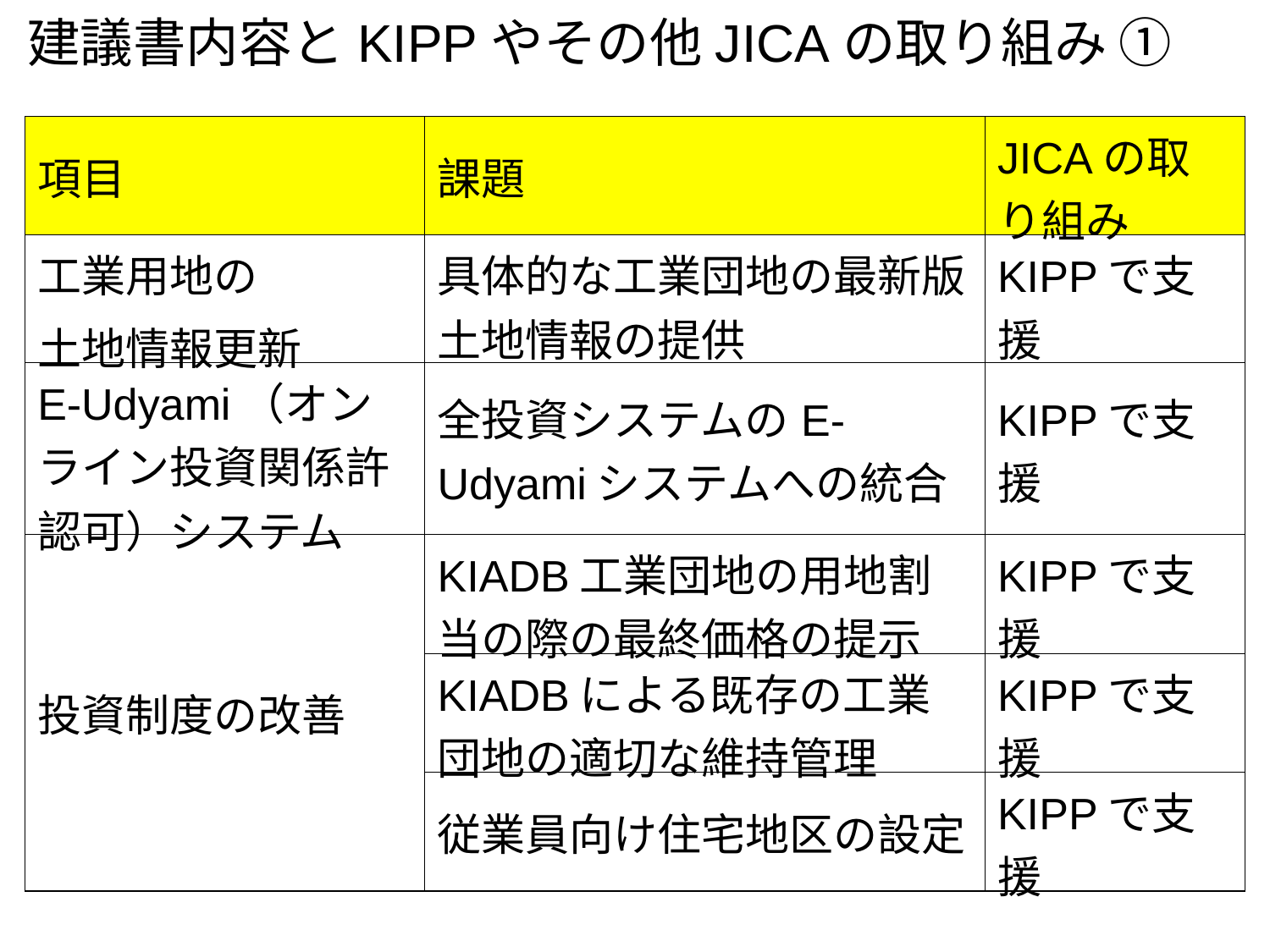

建議書内容とKIPPやその他JICAの取り組み ①
| 項目 | 課題 | JICAの取り組み |
| --- | --- | --- |
| 工業用地の 土地情報更新 | 具体的な工業団地の最新版土地情報の提供 | KIPPで支援 |
| E-Udyami（オンライン投資関係許認可）システム | 全投資システムのE-Udyamiシステムへの統合 | KIPPで支援 |
| 投資制度の改善 | KIADB工業団地の用地割当の際の最終価格の提示 | KIPPで支援 |
|  | KIADBによる既存の工業団地の適切な維持管理 | KIPPで支援 |
|  | 従業員向け住宅地区の設定 | KIPPで支援 |